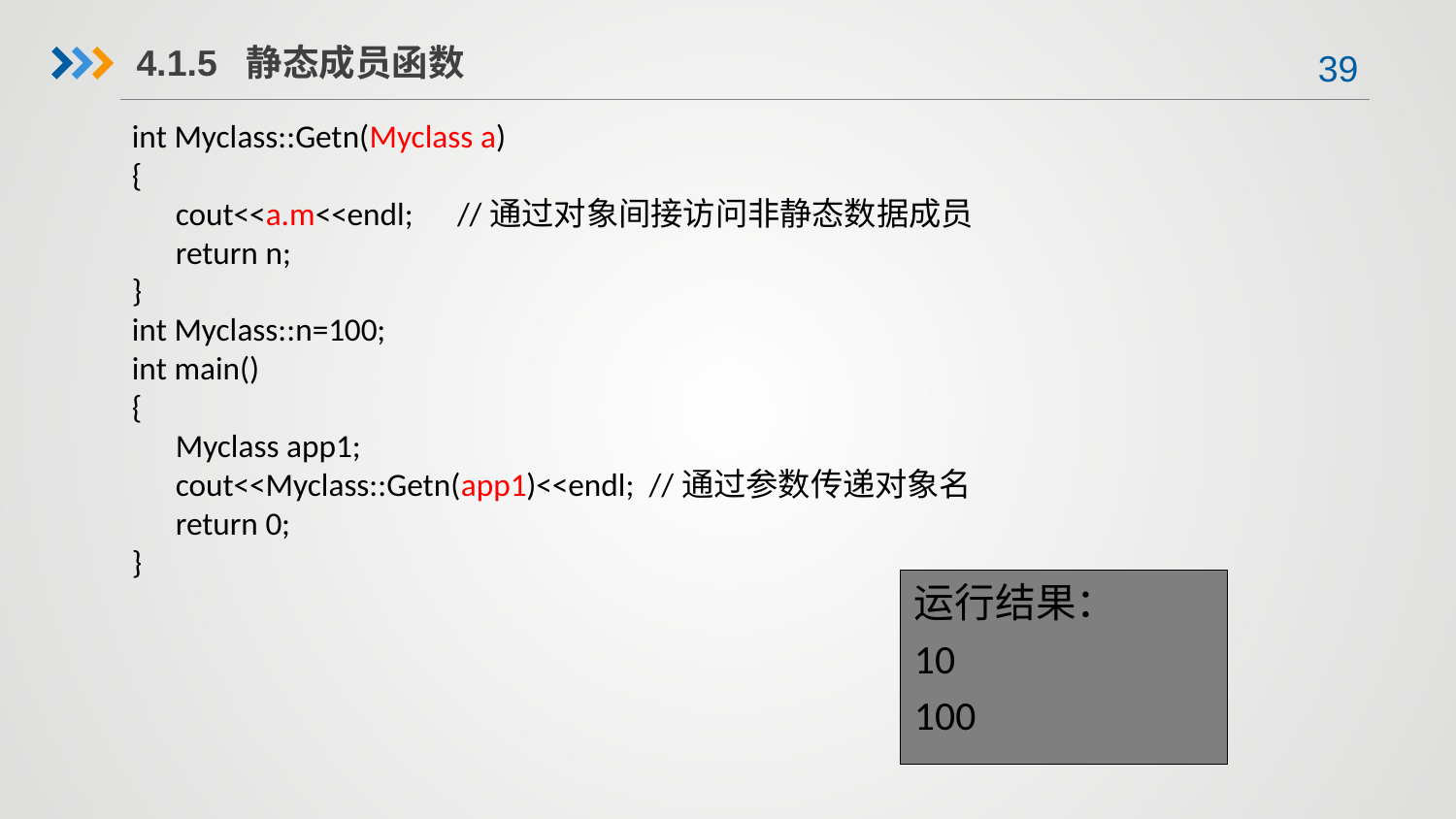

4.1.5  静态成员函数
int Myclass::Getn(Myclass a)
{
      cout<<a.m<<endl;      //通过对象间接访问非静态数据成员
      return n;
}
int Myclass::n=100;
int main()
{
      Myclass app1;
      cout<<Myclass::Getn(app1)<<endl;  //通过参数传递对象名
      return 0;
}

运行结果：
10
100